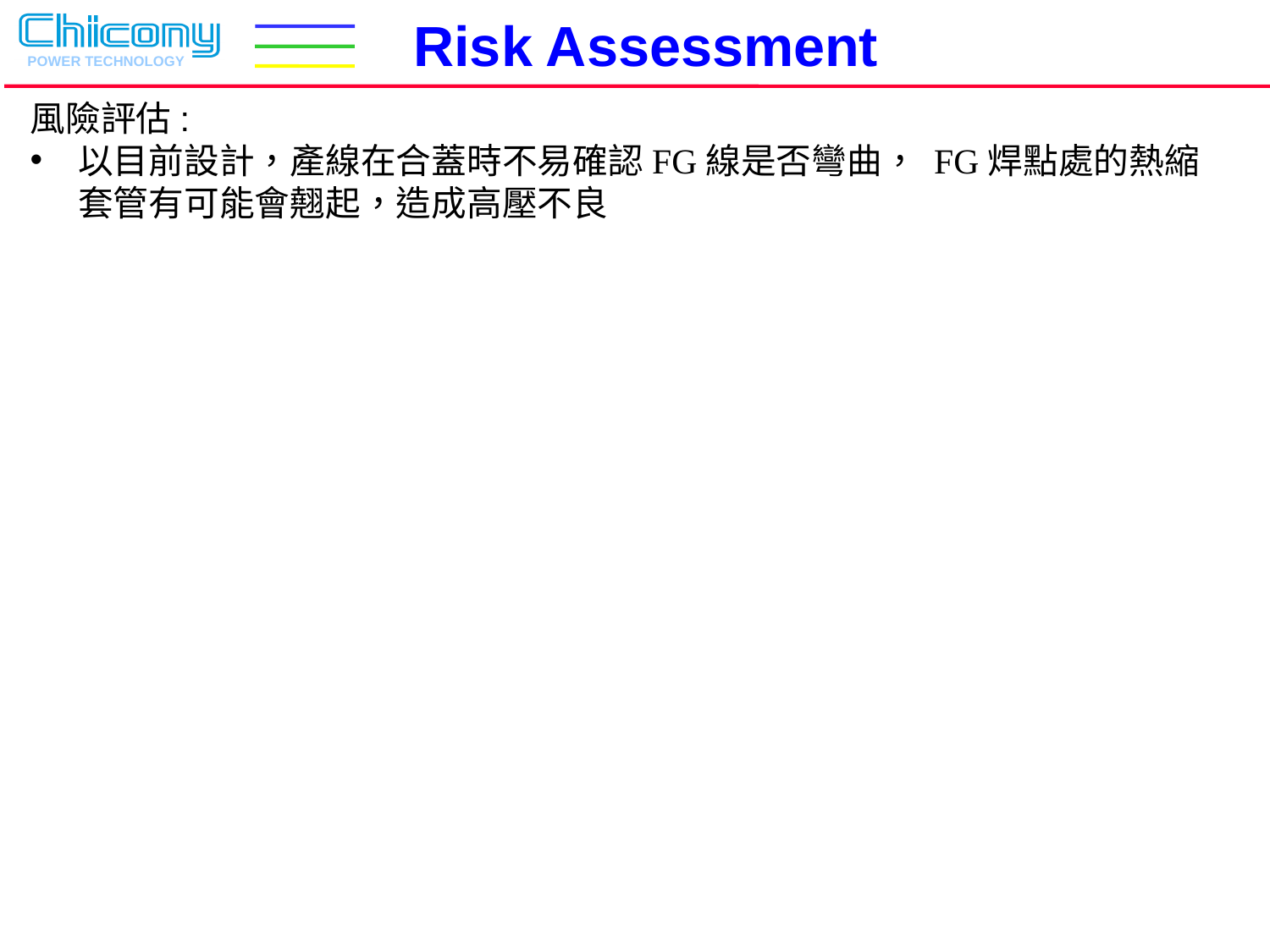

Risk Assessment
風險評估:
以目前設計，產線在合蓋時不易確認FG線是否彎曲， FG焊點處的熱縮套管有可能會翹起，造成高壓不良